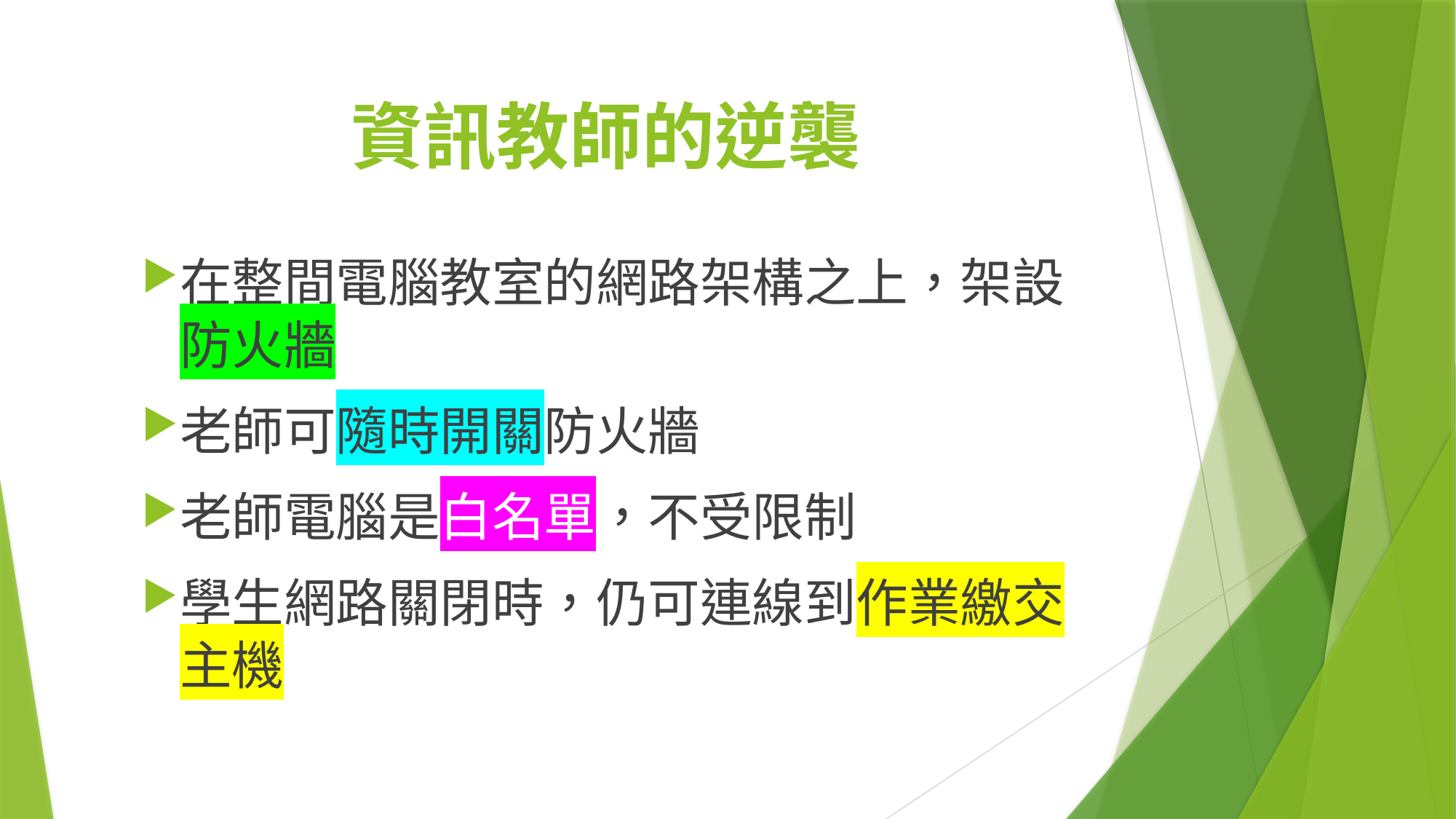

# 資訊教師的逆襲
在整間電腦教室的網路架構之上，架設防火牆
老師可隨時開關防火牆
老師電腦是白名單，不受限制
學生網路關閉時，仍可連線到作業繳交主機